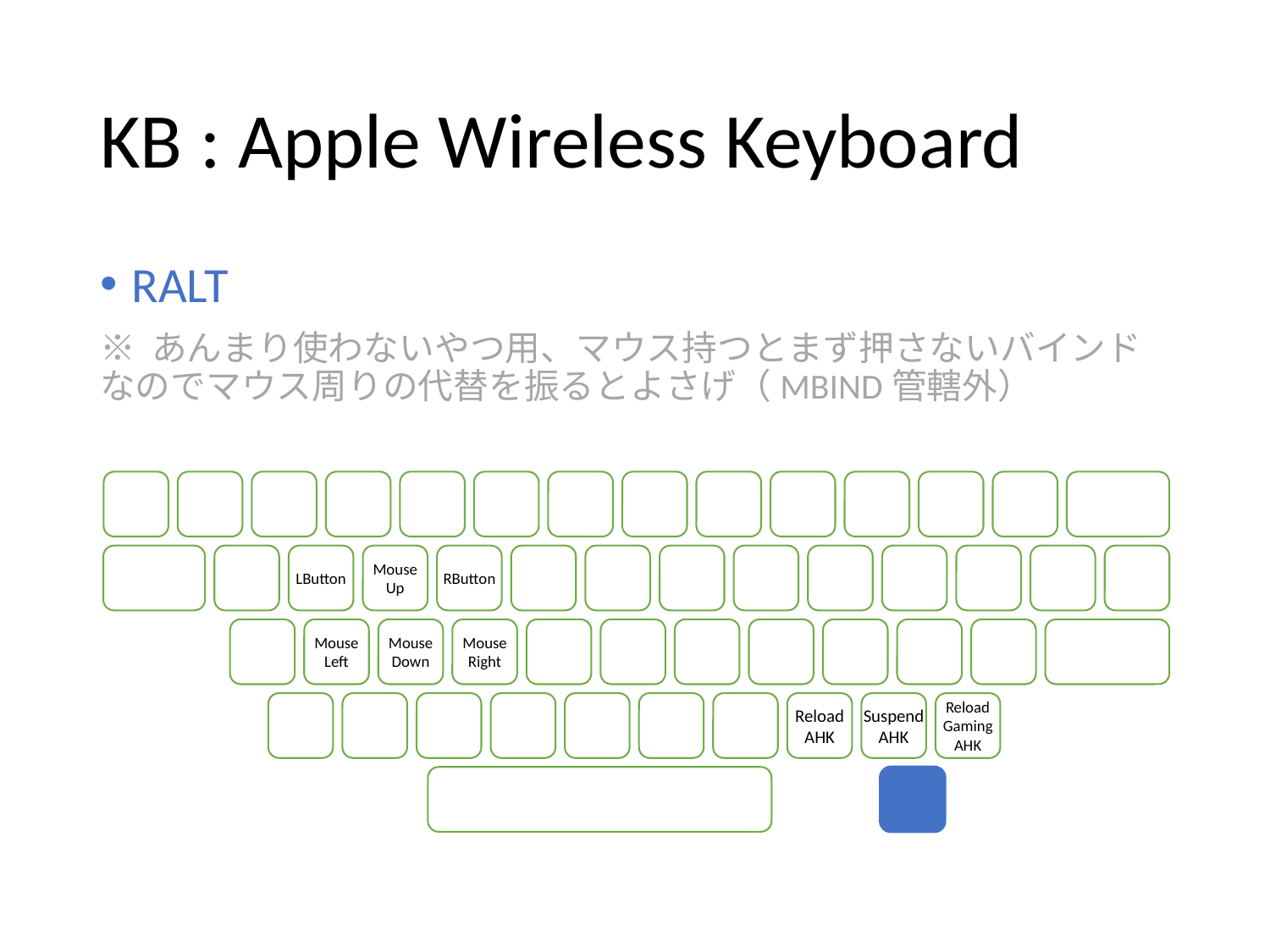

# KB : Apple Wireless Keyboard
RALT
※ あんまり使わないやつ用、マウス持つとまず押さないバインドなのでマウス周りの代替を振るとよさげ（MBIND管轄外）

LButton
Mouse
Up
RButton

Mouse
Left
Mouse
Down
Mouse
Right

Reload
AHK
Suspend
AHK
Reload
Gaming
AHK